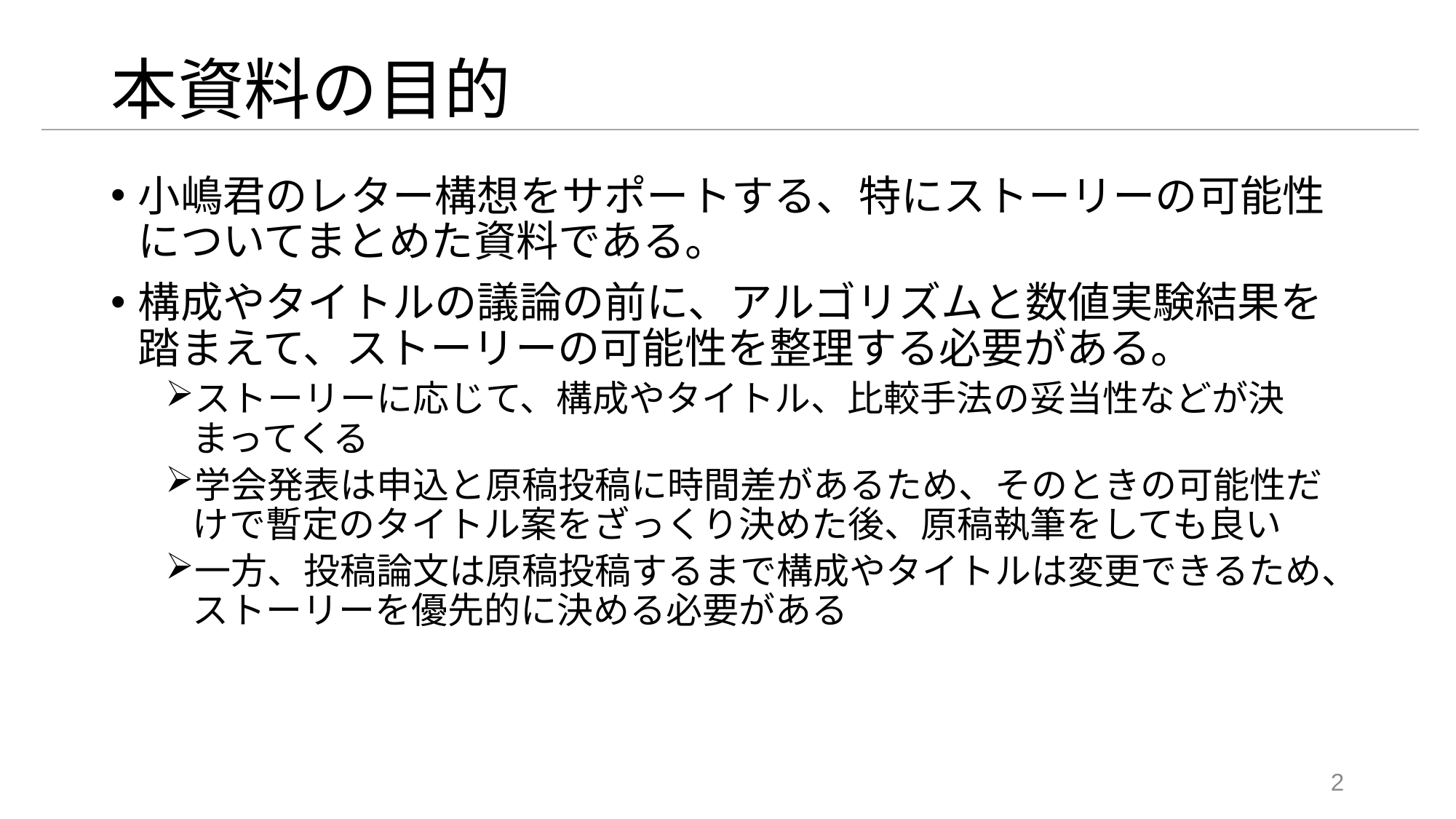

# 本資料の目的
小嶋君のレター構想をサポートする、特にストーリーの可能性についてまとめた資料である。
構成やタイトルの議論の前に、アルゴリズムと数値実験結果を踏まえて、ストーリーの可能性を整理する必要がある。
ストーリーに応じて、構成やタイトル、比較手法の妥当性などが決まってくる
学会発表は申込と原稿投稿に時間差があるため、そのときの可能性だけで暫定のタイトル案をざっくり決めた後、原稿執筆をしても良い
一方、投稿論文は原稿投稿するまで構成やタイトルは変更できるため、ストーリーを優先的に決める必要がある
2